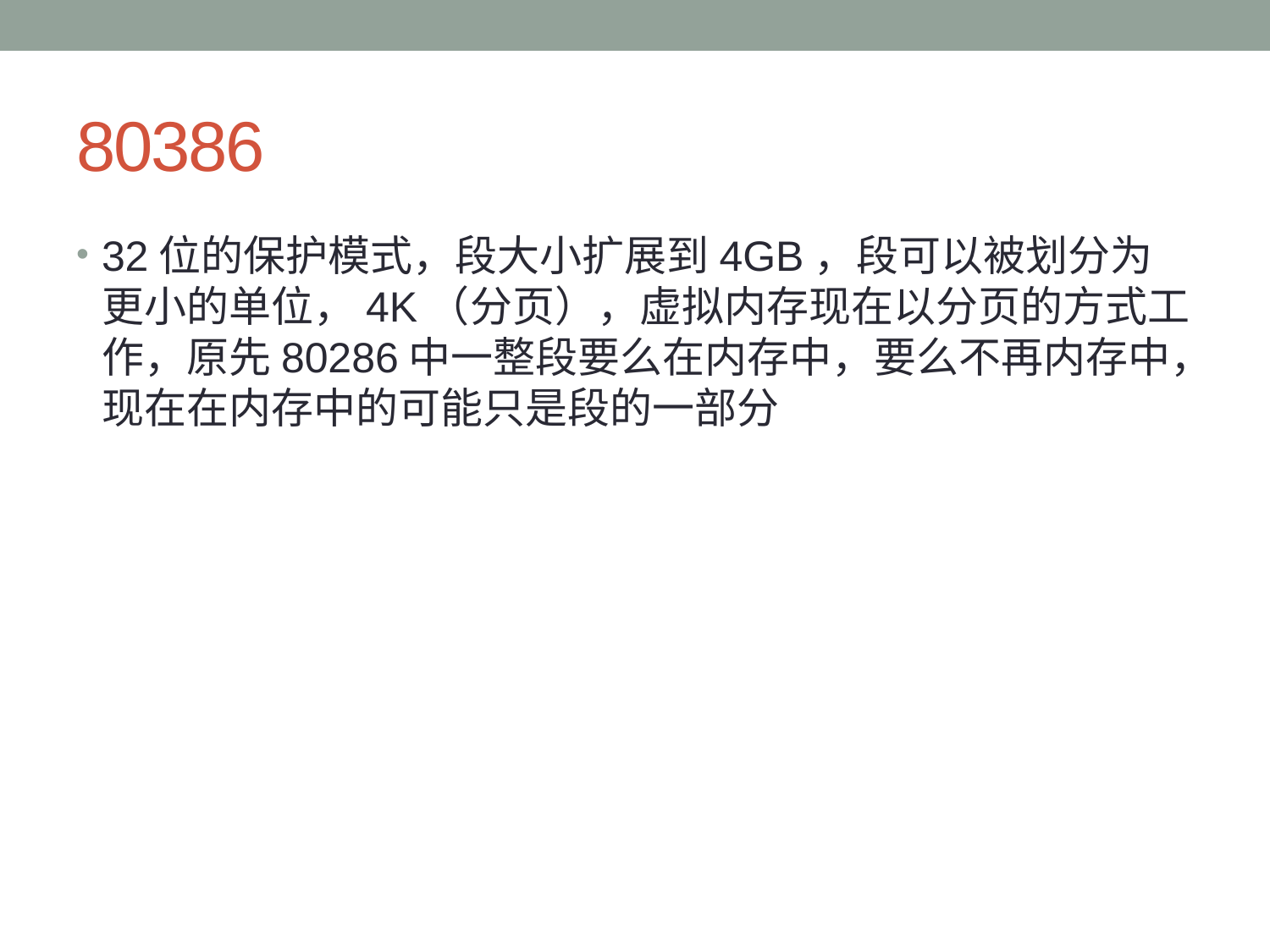

# 80386
32位的保护模式，段大小扩展到4GB，段可以被划分为更小的单位，4K（分页），虚拟内存现在以分页的方式工作，原先80286中一整段要么在内存中，要么不再内存中，现在在内存中的可能只是段的一部分